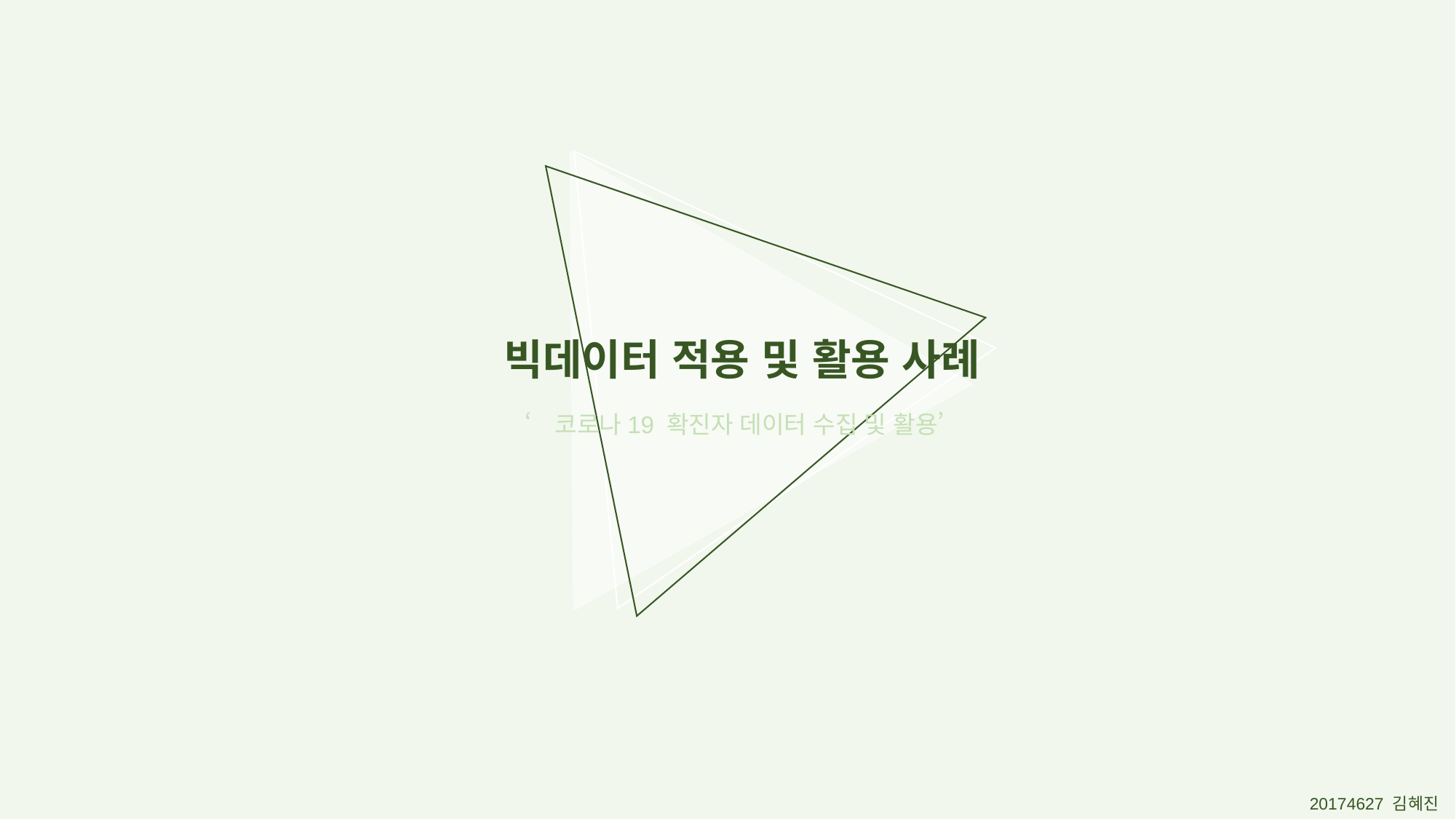

빅데이터 적용 및 활용 사례
‘코로나19 확진자 데이터 수집 및 활용’
20174627 김혜진